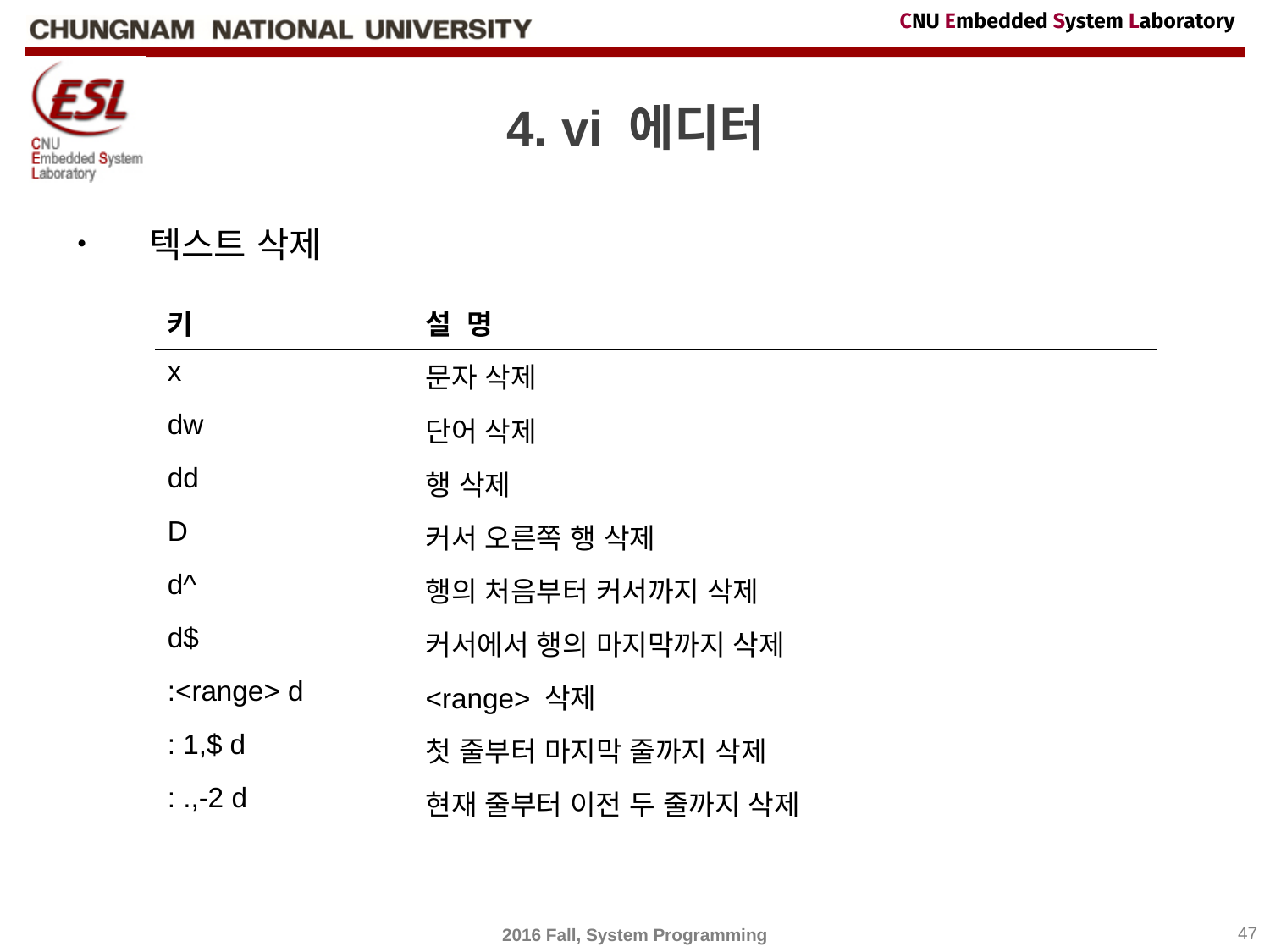

# 4. vi 에디터
텍스트 삭제

| 키 | 설 명 |
| --- | --- |
| x | 문자 삭제 |
| dw | 단어 삭제 |
| dd | 행 삭제 |
| D | 커서 오른쪽 행 삭제 |
| d^ | 행의 처음부터 커서까지 삭제 |
| d$ | 커서에서 행의 마지막까지 삭제 |
| :<range> d | <range> 삭제 |
| : 1,$ d | 첫 줄부터 마지막 줄까지 삭제 |
| : .,-2 d | 현재 줄부터 이전 두 줄까지 삭제 |
2016 Fall, System Programming
47